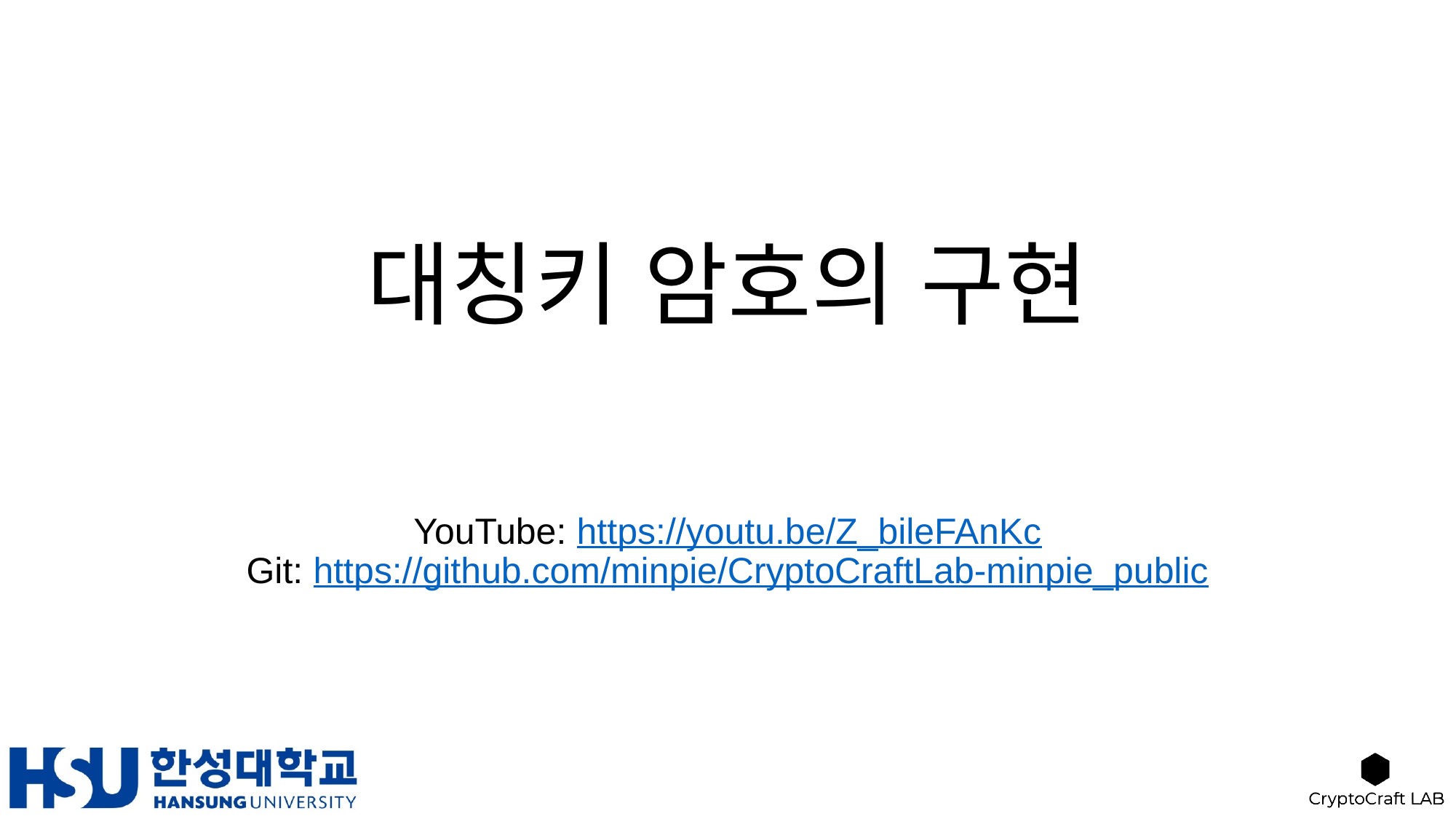

# 대칭키 암호의 구현
YouTube: https://youtu.be/Z_bileFAnKc
Git: https://github.com/minpie/CryptoCraftLab-minpie_public